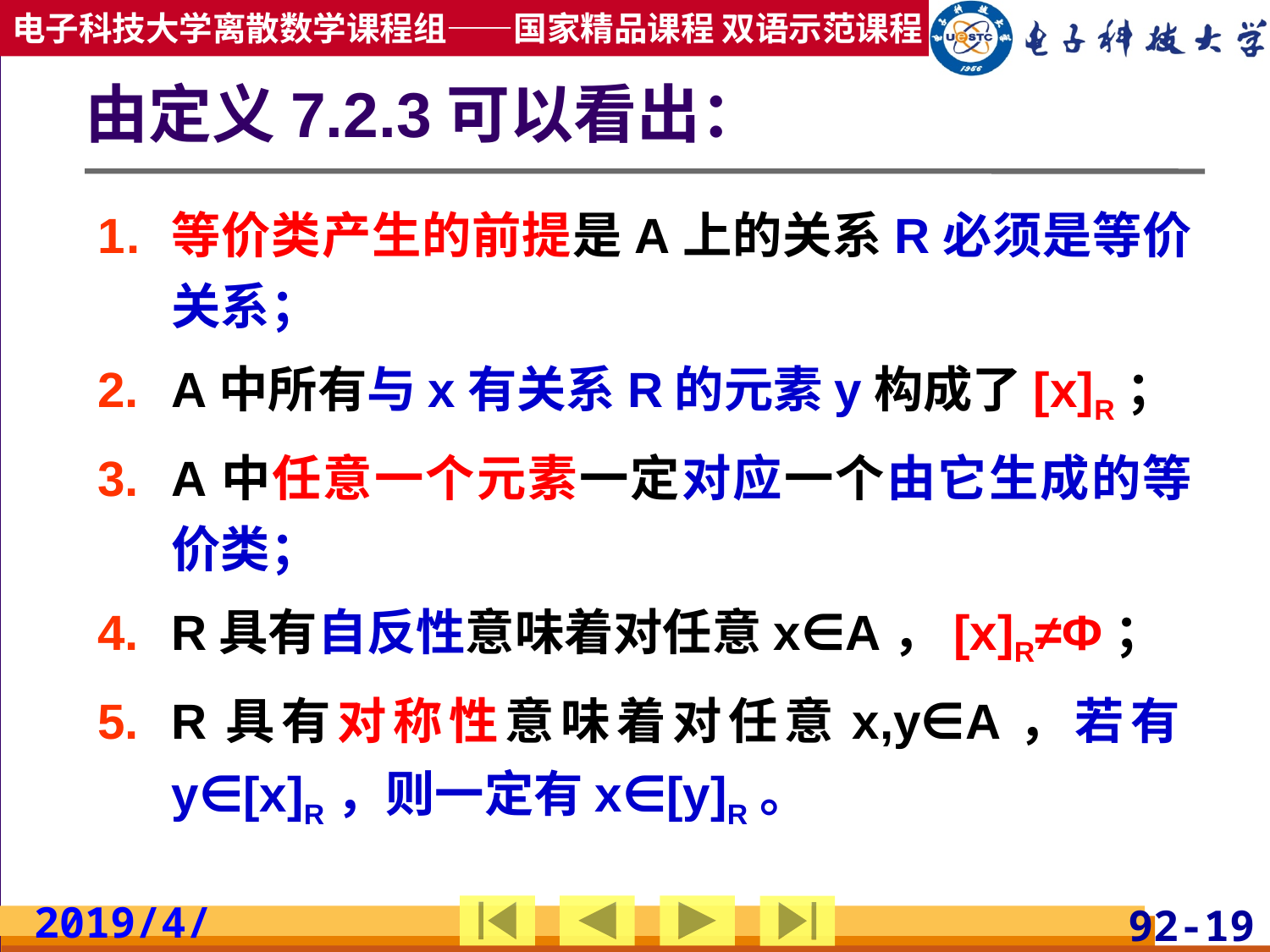

# 由定义7.2.3可以看出：
等价类产生的前提是A上的关系R必须是等价关系；
A中所有与x有关系R的元素y构成了[x]R；
A中任意一个元素一定对应一个由它生成的等价类；
R具有自反性意味着对任意x∈A，[x]R≠Φ；
R具有对称性意味着对任意x,y∈A，若有y∈[x]R，则一定有x∈[y]R。
2019/4/17